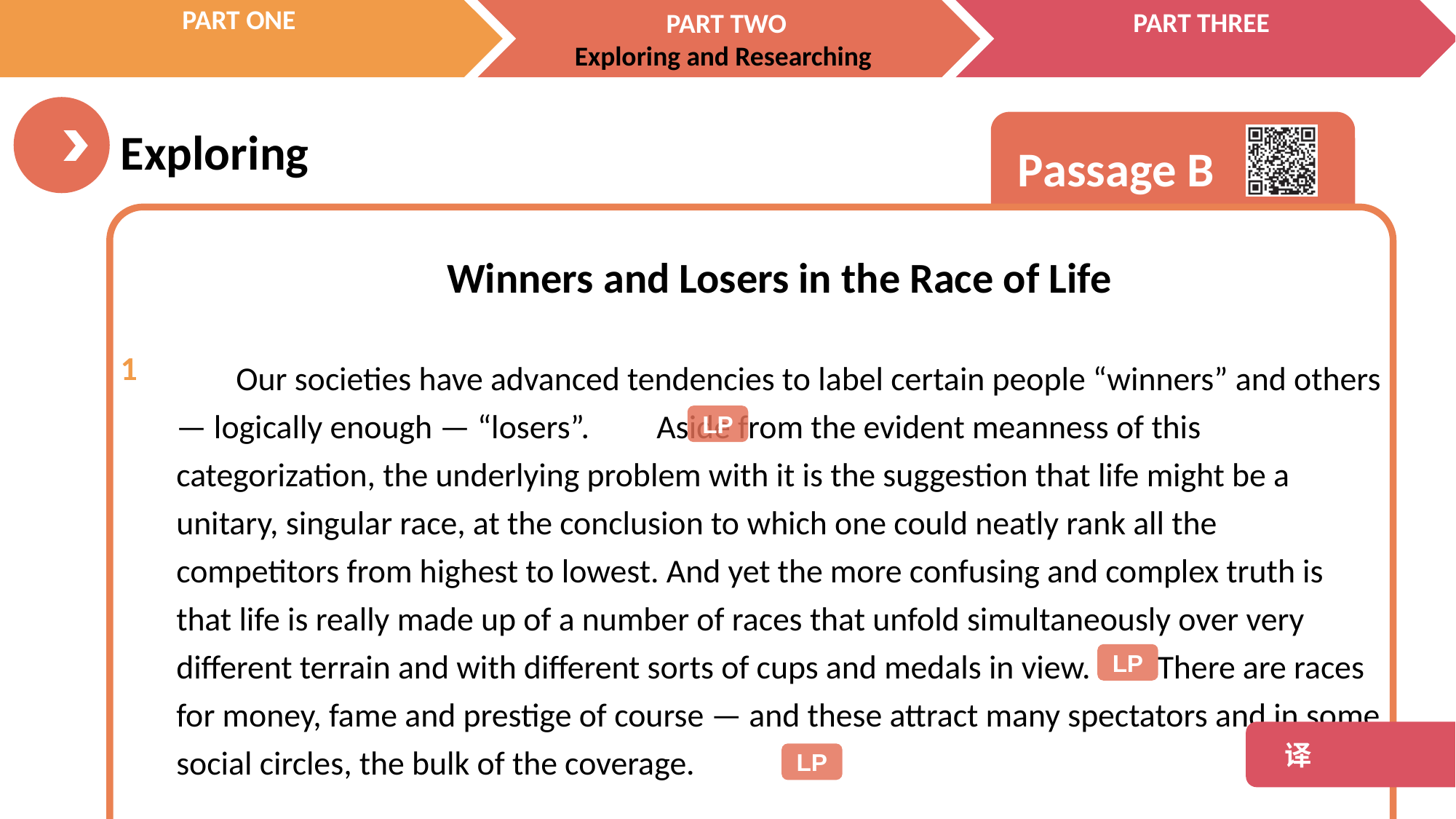

Winners and Losers in the Race of Life

        Our societies have advanced tendencies to label certain people “winners” and others — logically enough — “losers”.         Aside from the evident meanness of this categorization, the underlying problem with it is the suggestion that life might be a unitary, singular race, at the conclusion to which one could neatly rank all the competitors from highest to lowest. And yet the more confusing and complex truth is that life is really made up of a number of races that unfold simultaneously over very different terrain and with different sorts of cups and medals in view.         There are races for money, fame and prestige of course — and these attract many spectators and in some social circles, the bulk of the coverage.

1

LP
LP
   译
LP